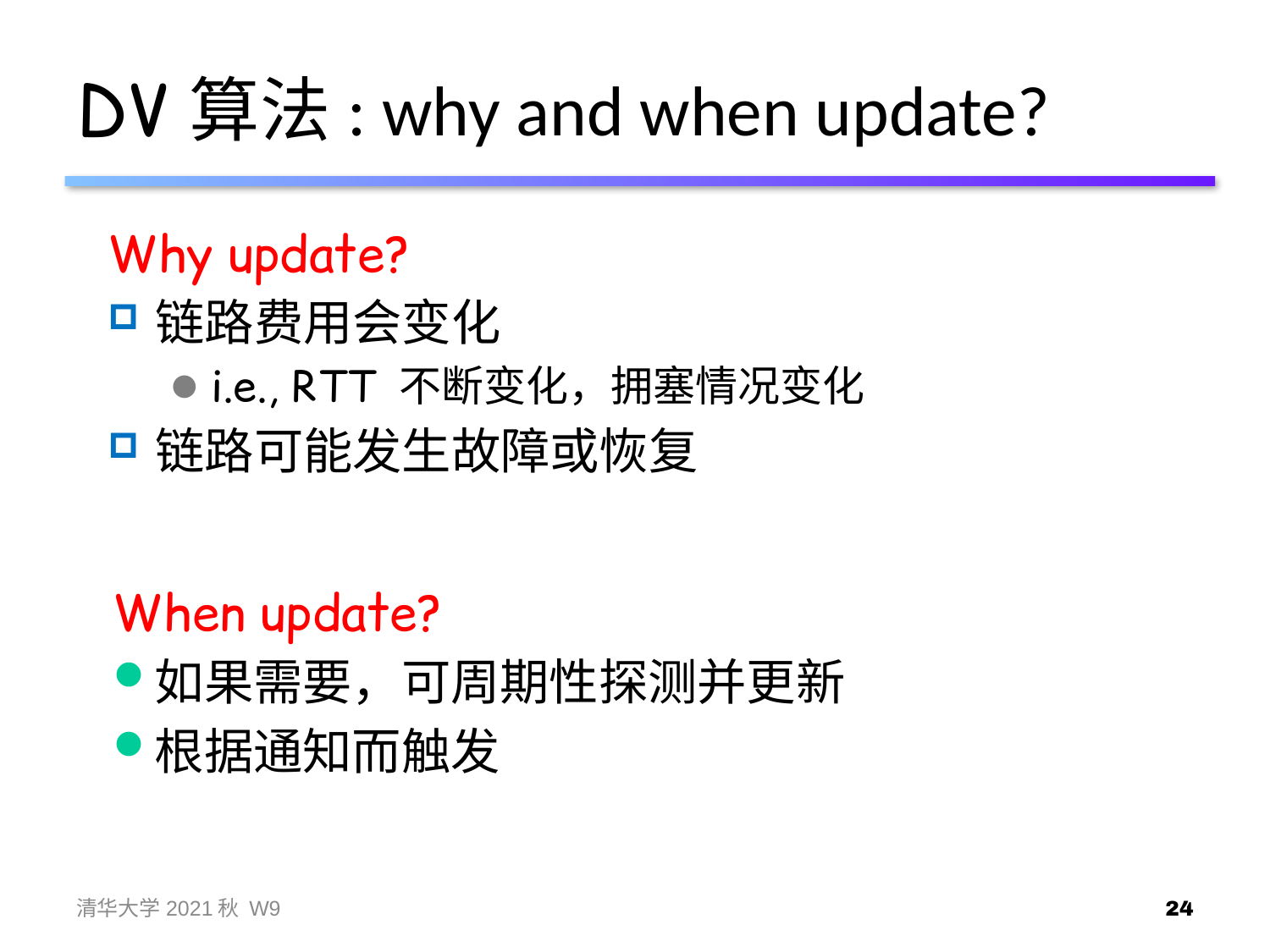

# DV算法: why and when update?
Why update?
链路费用会变化
i.e., RTT 不断变化，拥塞情况变化
链路可能发生故障或恢复
When update?
如果需要，可周期性探测并更新
根据通知而触发
清华大学2021秋 W9
24